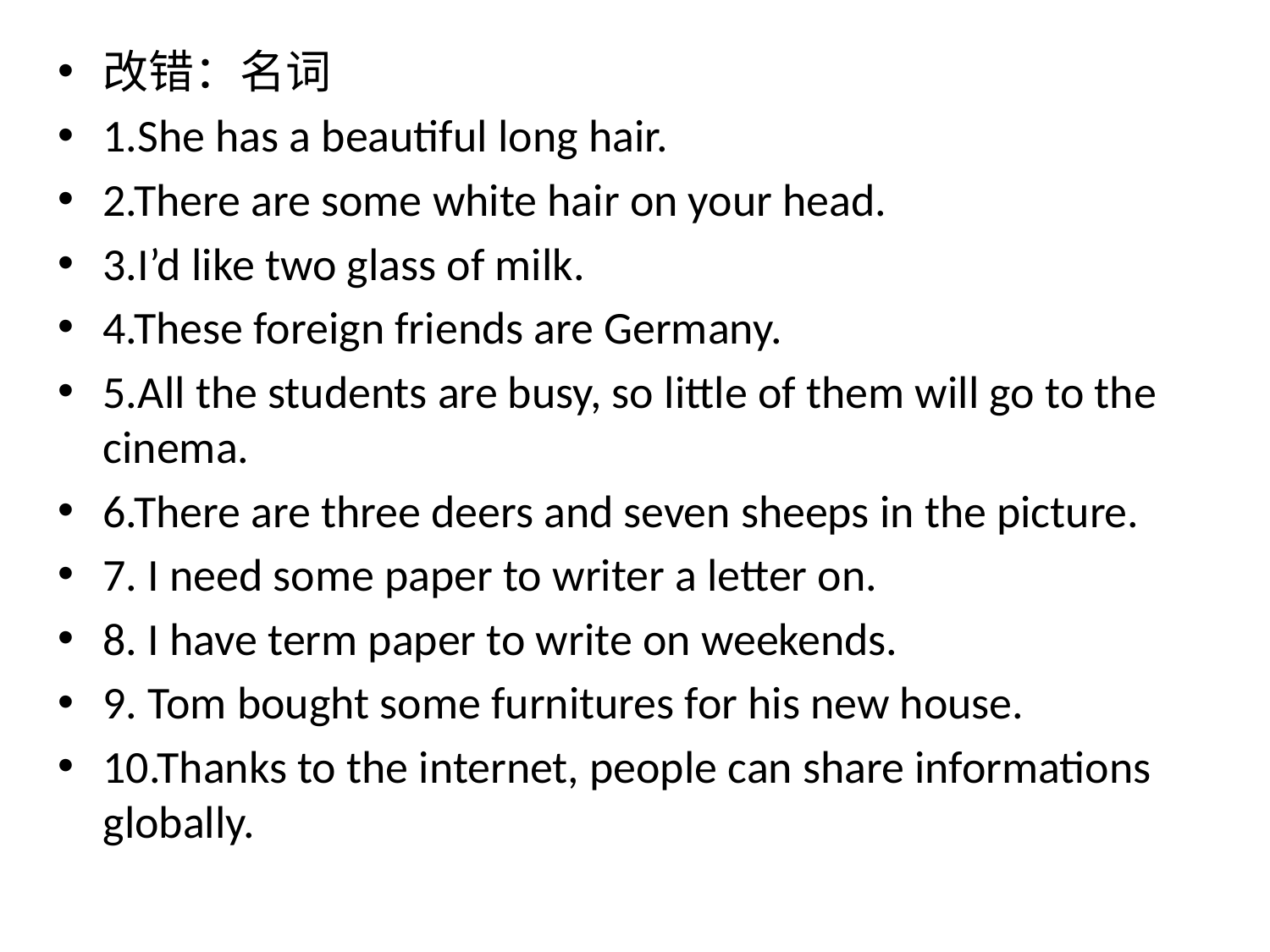

改错：名词
1.She has a beautiful long hair.
2.There are some white hair on your head.
3.I’d like two glass of milk.
4.These foreign friends are Germany.
5.All the students are busy, so little of them will go to the cinema.
6.There are three deers and seven sheeps in the picture.
7. I need some paper to writer a letter on.
8. I have term paper to write on weekends.
9. Tom bought some furnitures for his new house.
10.Thanks to the internet, people can share informations globally.